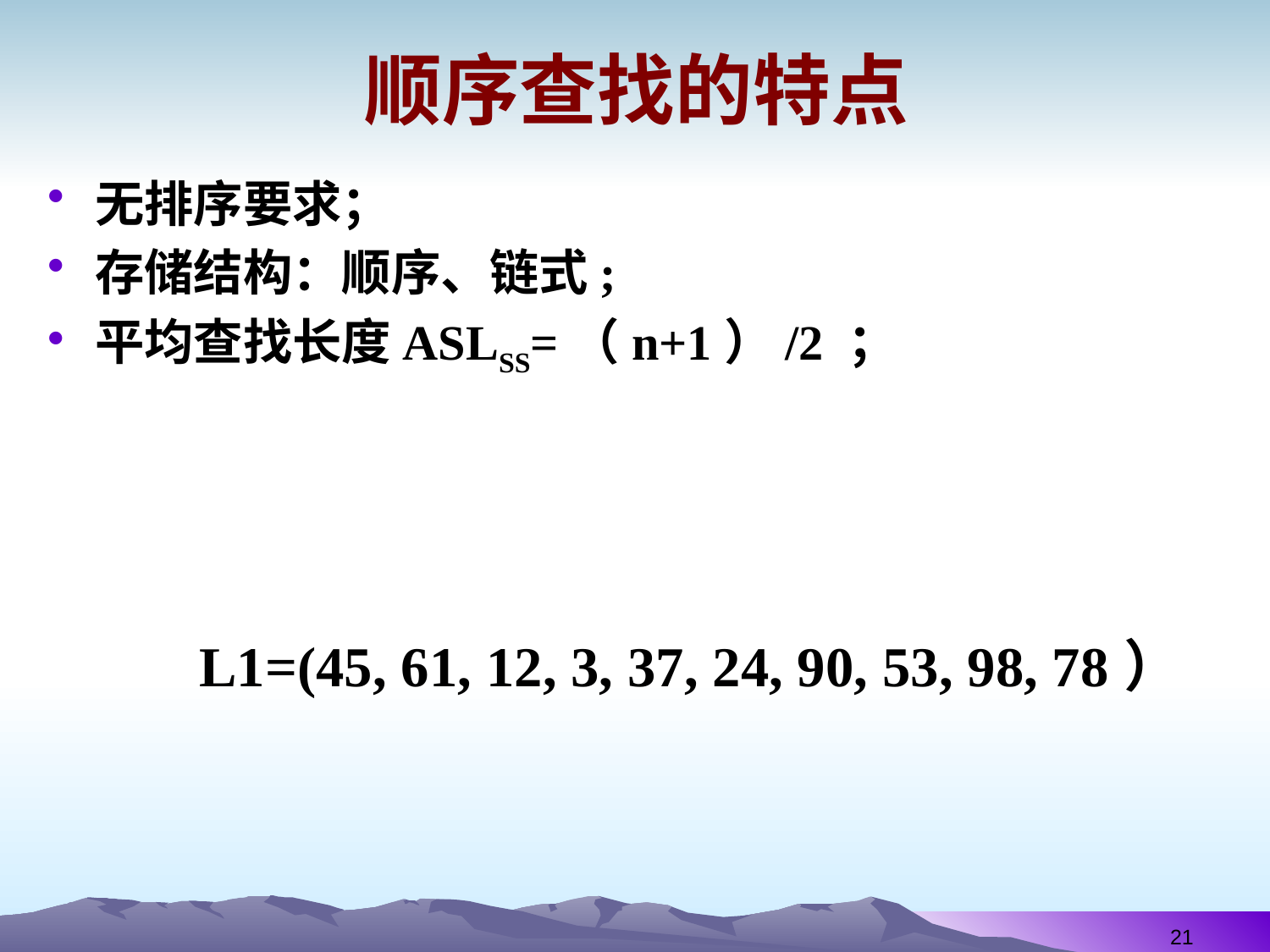

# 顺序查找的特点
无排序要求；
存储结构：顺序、链式;
平均查找长度ASLSS=（n+1）/2 ；
L1=(45, 61, 12, 3, 37, 24, 90, 53, 98, 78）
21